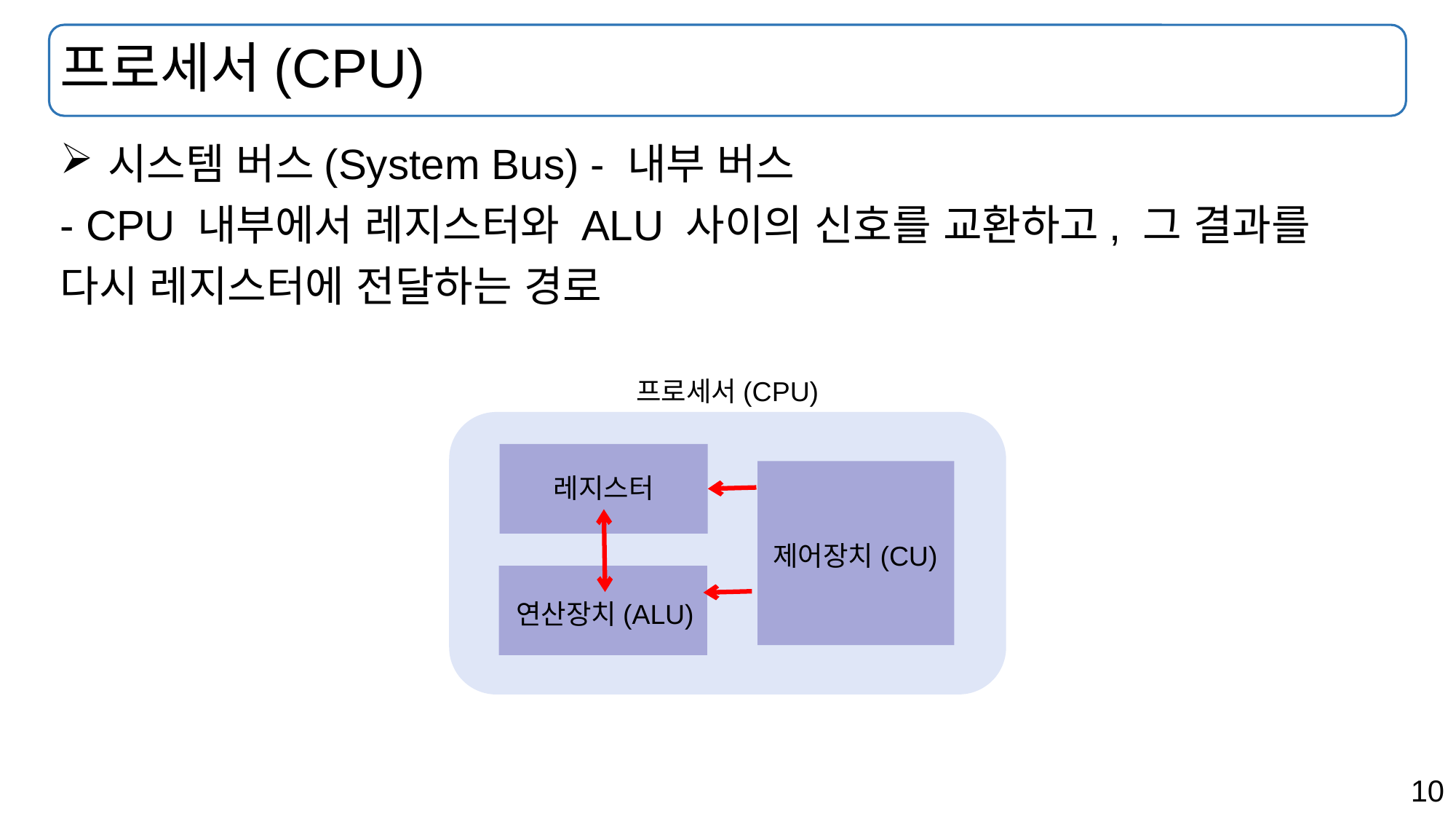

# 프로세서(CPU)
시스템 버스(System Bus) - 내부 버스
- CPU 내부에서 레지스터와 ALU 사이의 신호를 교환하고, 그 결과를
다시 레지스터에 전달하는 경로
프로세서(CPU)

레지스터
제어장치(CU)

연산장치(ALU)